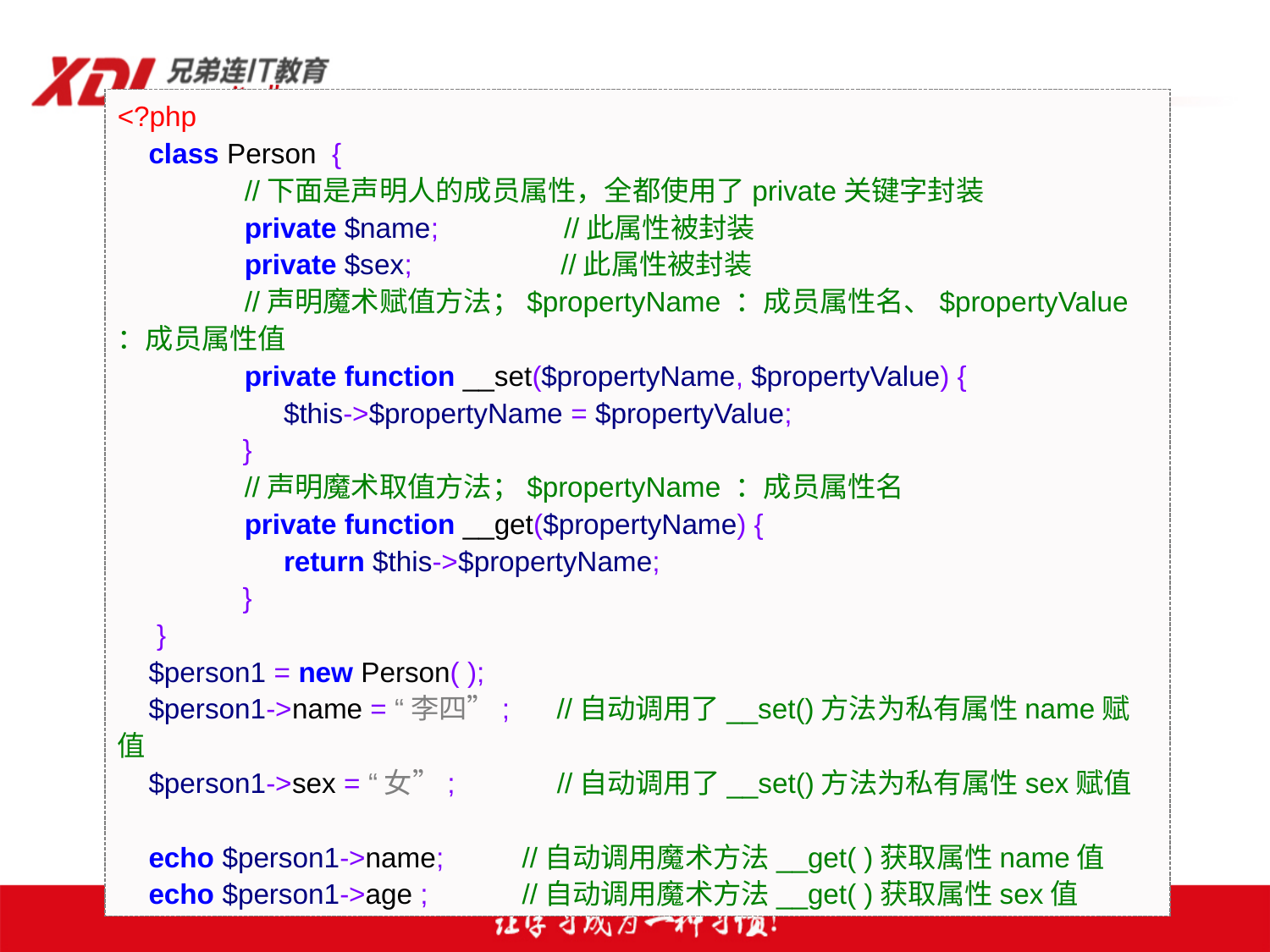

<?php
    class Person  {
        	//下面是声明人的成员属性，全都使用了private关键字封装
        	private $name;                //此属性被封装
        	private $sex;                   //此属性被封装
	//声明魔术赋值方法；$propertyName ：成员属性名、$propertyValue ：成员属性值
        	private function __set($propertyName, $propertyValue) {
            	     $this->$propertyName = $propertyValue;
                }
	//声明魔术取值方法；$propertyName ：成员属性名
        	private function __get($propertyName) {
            	     return $this->$propertyName;
                }
     }
    $person1 = new Person( );
    $person1->name = “李四”;      //自动调用了__set()方法为私有属性name赋值
    $person1->sex = “女”;             //自动调用了__set()方法为私有属性sex赋值

    echo $person1->name;          //自动调用魔术方法__get( )获取属性name值
    echo $person1->age ;            //自动调用魔术方法__get( )获取属性sex值